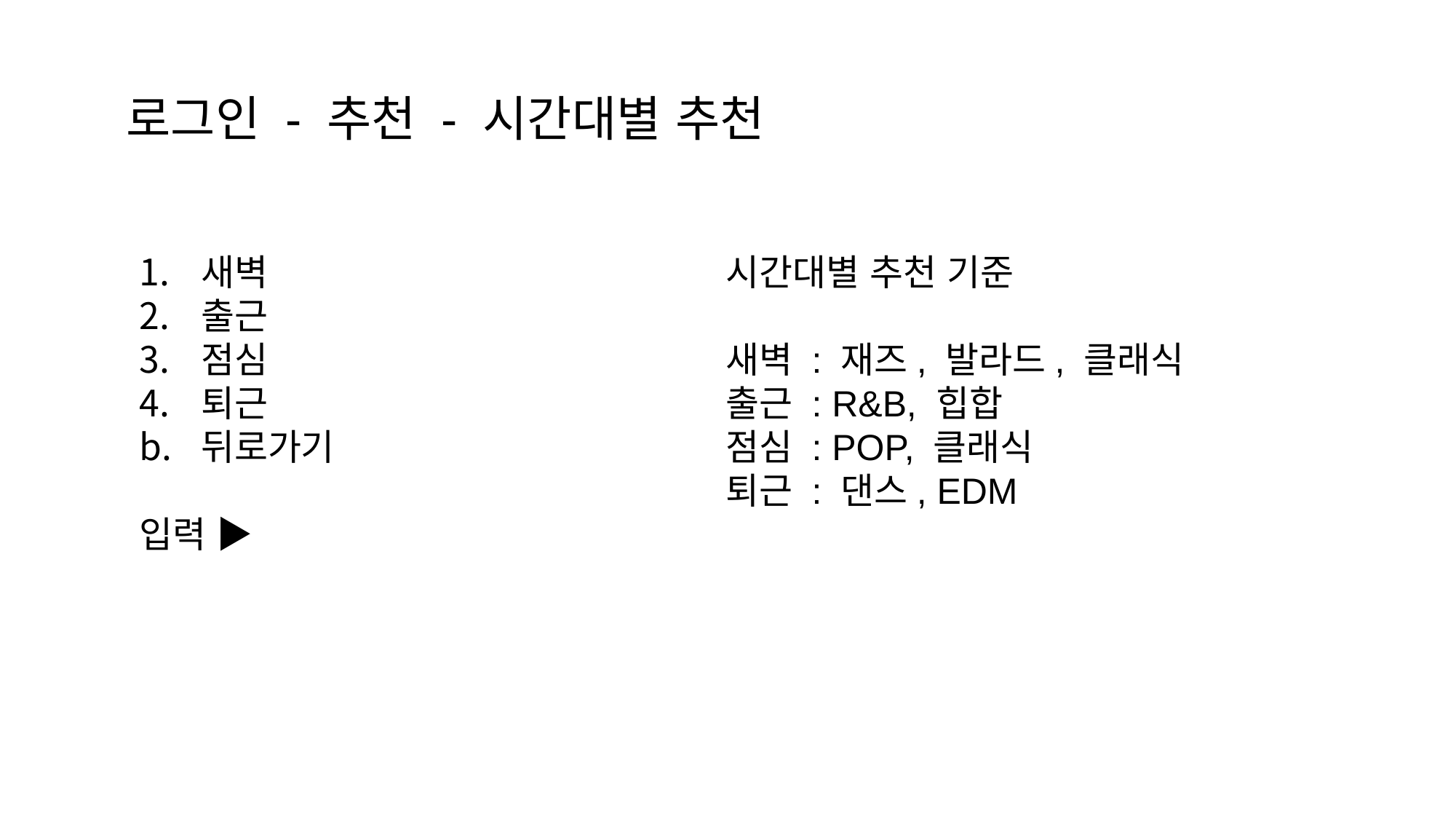

로그인 - 추천 - 시간대별 추천
새벽
출근
점심
퇴근
뒤로가기

입력 ▶
시간대별 추천 기준

새벽 : 재즈, 발라드, 클래식
출근 : R&B, 힙합
점심 : POP, 클래식
퇴근 : 댄스, EDM